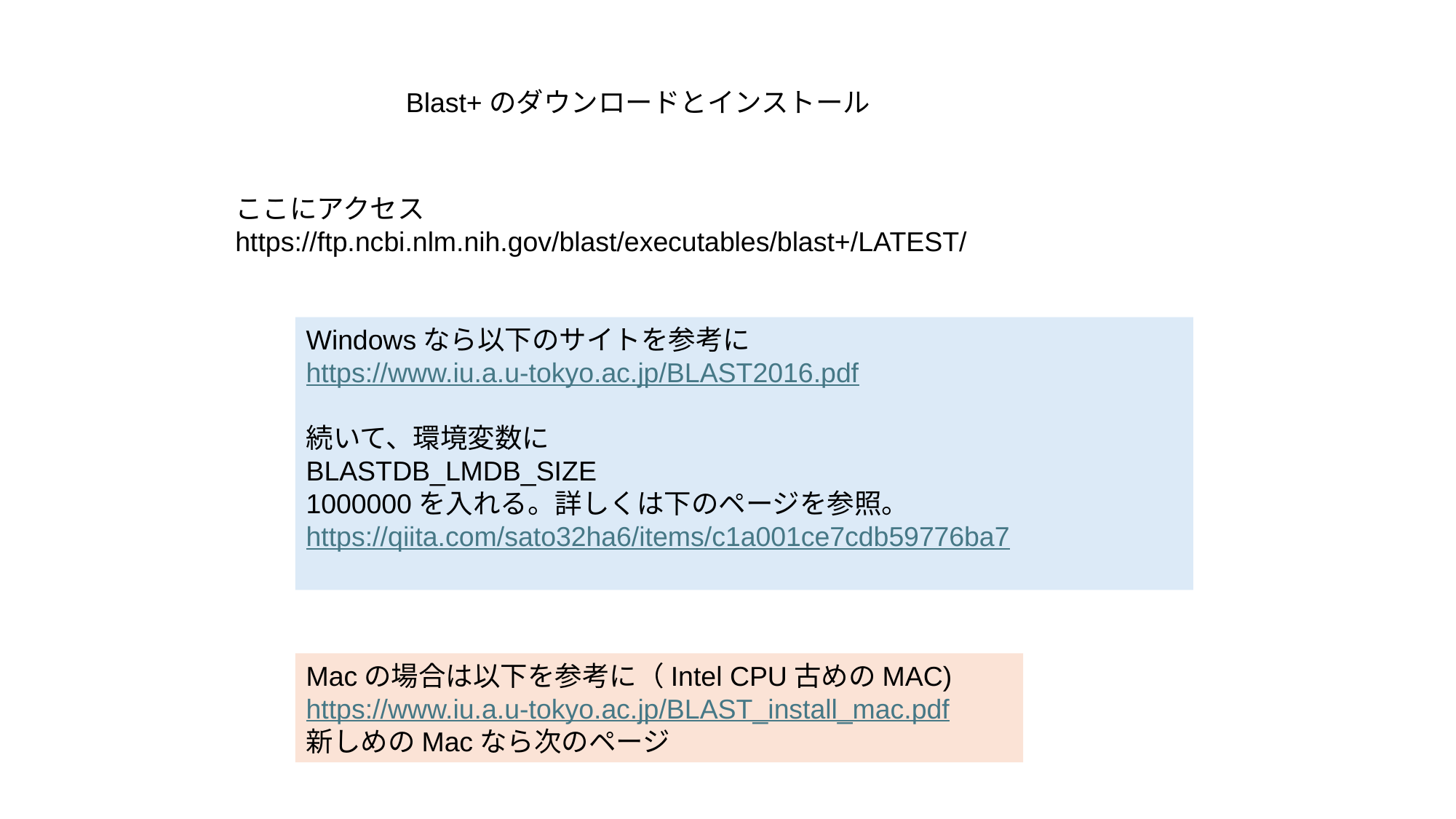

Blast+のダウンロードとインストール
ここにアクセス
https://ftp.ncbi.nlm.nih.gov/blast/executables/blast+/LATEST/
Windowsなら以下のサイトを参考に
https://www.iu.a.u-tokyo.ac.jp/BLAST2016.pdf
続いて、環境変数に
BLASTDB_LMDB_SIZE
1000000を入れる。詳しくは下のページを参照。
https://qiita.com/sato32ha6/items/c1a001ce7cdb59776ba7

Macの場合は以下を参考に（Intel CPU古めのMAC)
https://www.iu.a.u-tokyo.ac.jp/BLAST_install_mac.pdf
新しめのMacなら次のページ